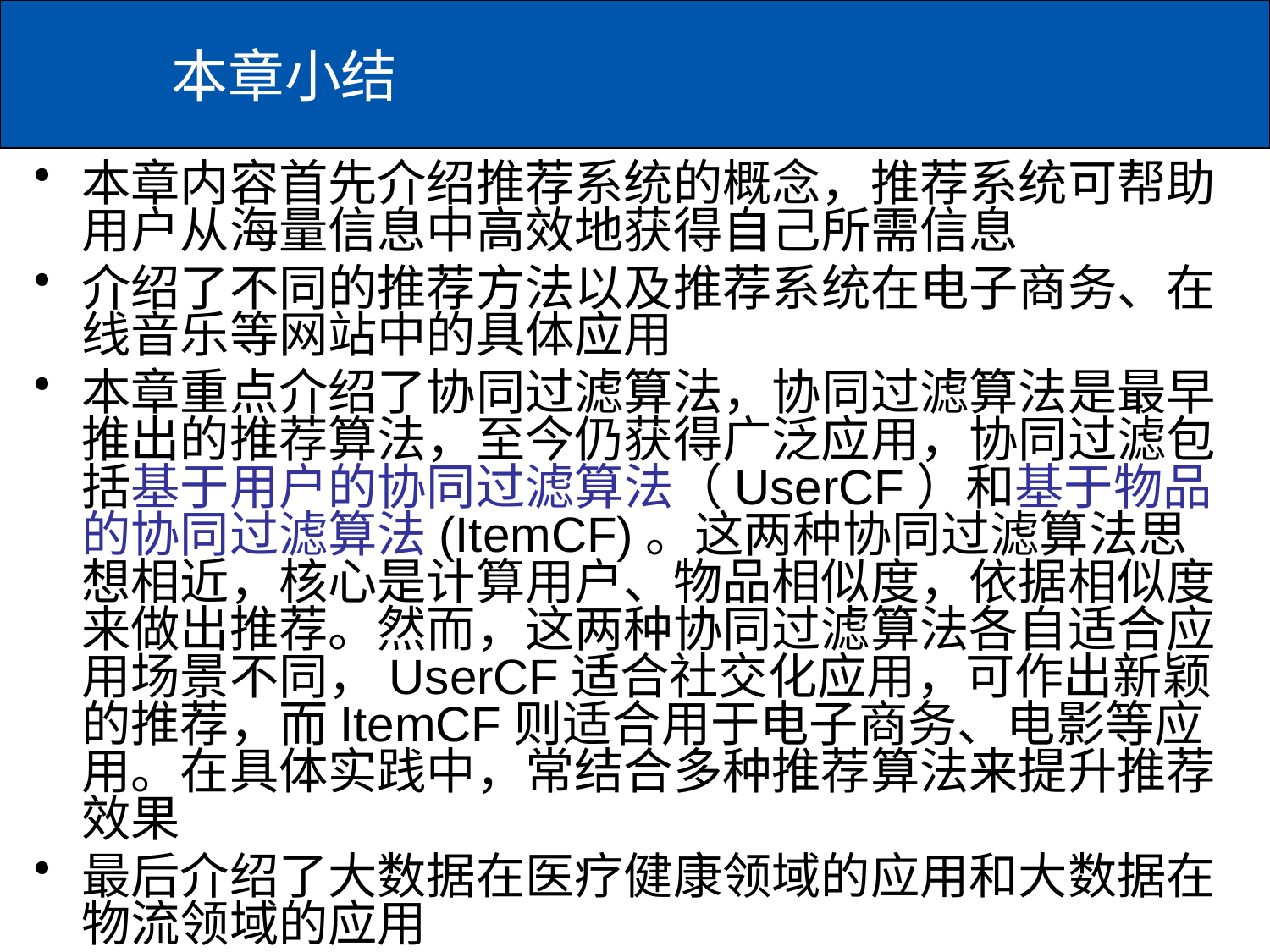

# 本章小结
本章内容首先介绍推荐系统的概念，推荐系统可帮助用户从海量信息中高效地获得自己所需信息
介绍了不同的推荐方法以及推荐系统在电子商务、在线音乐等网站中的具体应用
本章重点介绍了协同过滤算法，协同过滤算法是最早推出的推荐算法，至今仍获得广泛应用，协同过滤包括基于用户的协同过滤算法（UserCF）和基于物品的协同过滤算法(ItemCF)。这两种协同过滤算法思想相近，核心是计算用户、物品相似度，依据相似度来做出推荐。然而，这两种协同过滤算法各自适合应用场景不同，UserCF适合社交化应用，可作出新颖的推荐，而ItemCF则适合用于电子商务、电影等应用。在具体实践中，常结合多种推荐算法来提升推荐效果
最后介绍了大数据在医疗健康领域的应用和大数据在物流领域的应用